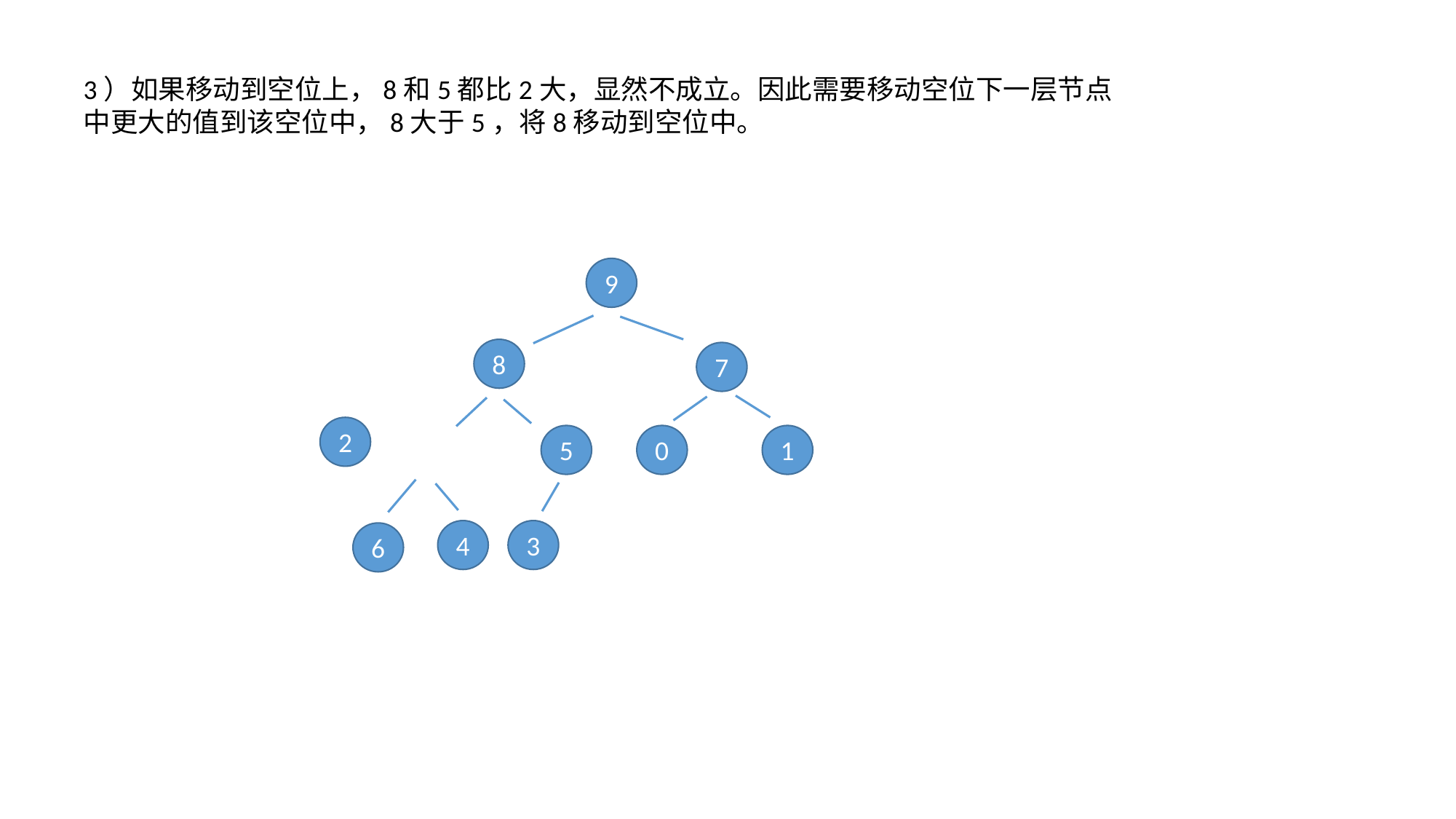

3）如果移动到空位上，8和5都比2大，显然不成立。因此需要移动空位下一层节点中更大的值到该空位中，8大于5，将8移动到空位中。
9
8
7
2
5
0
1
4
3
6